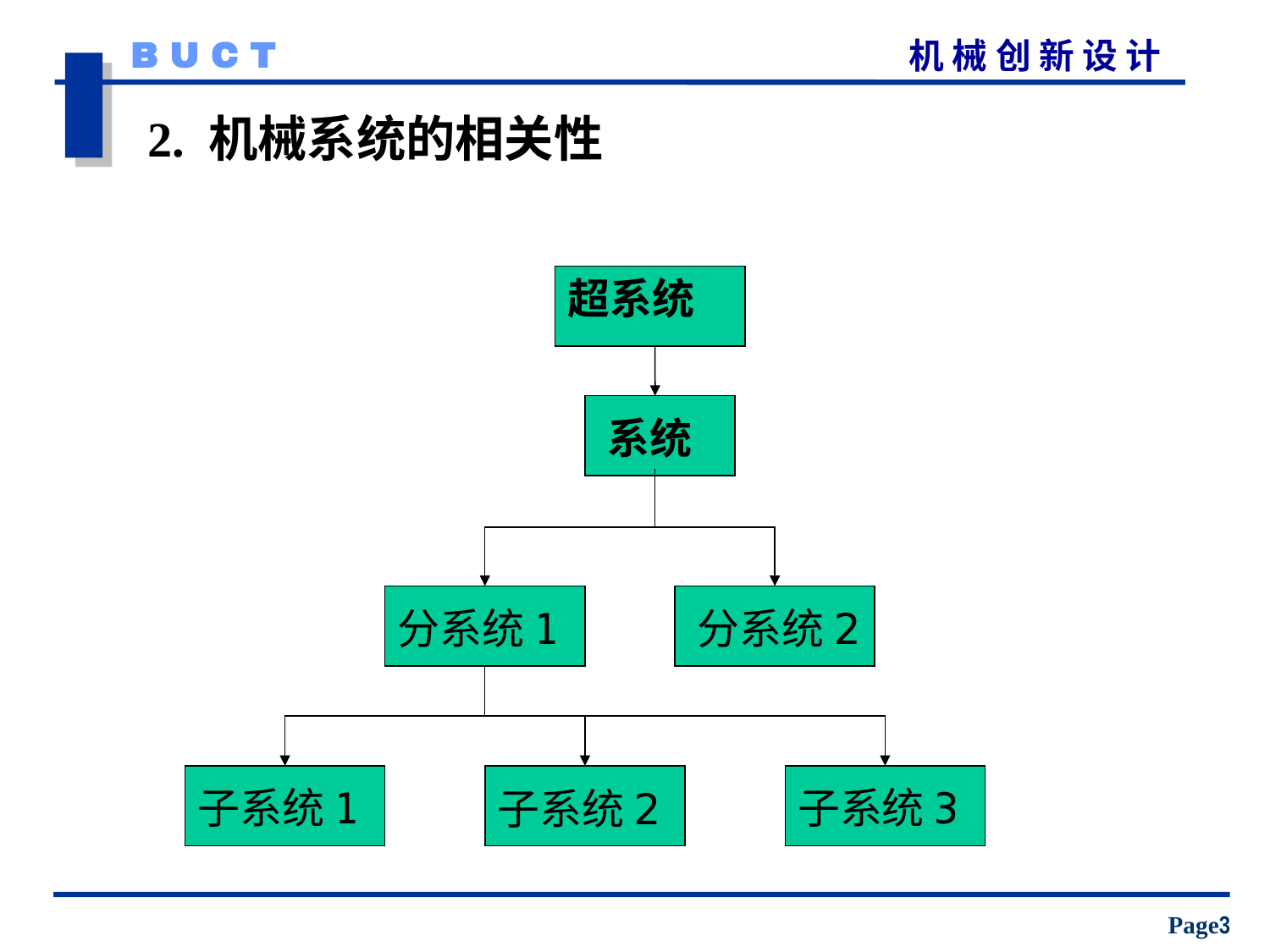

2. 机械系统的相关性

超系统

系统

分系统1

分系统2

子系统1

子系统2

子系统3
Page3